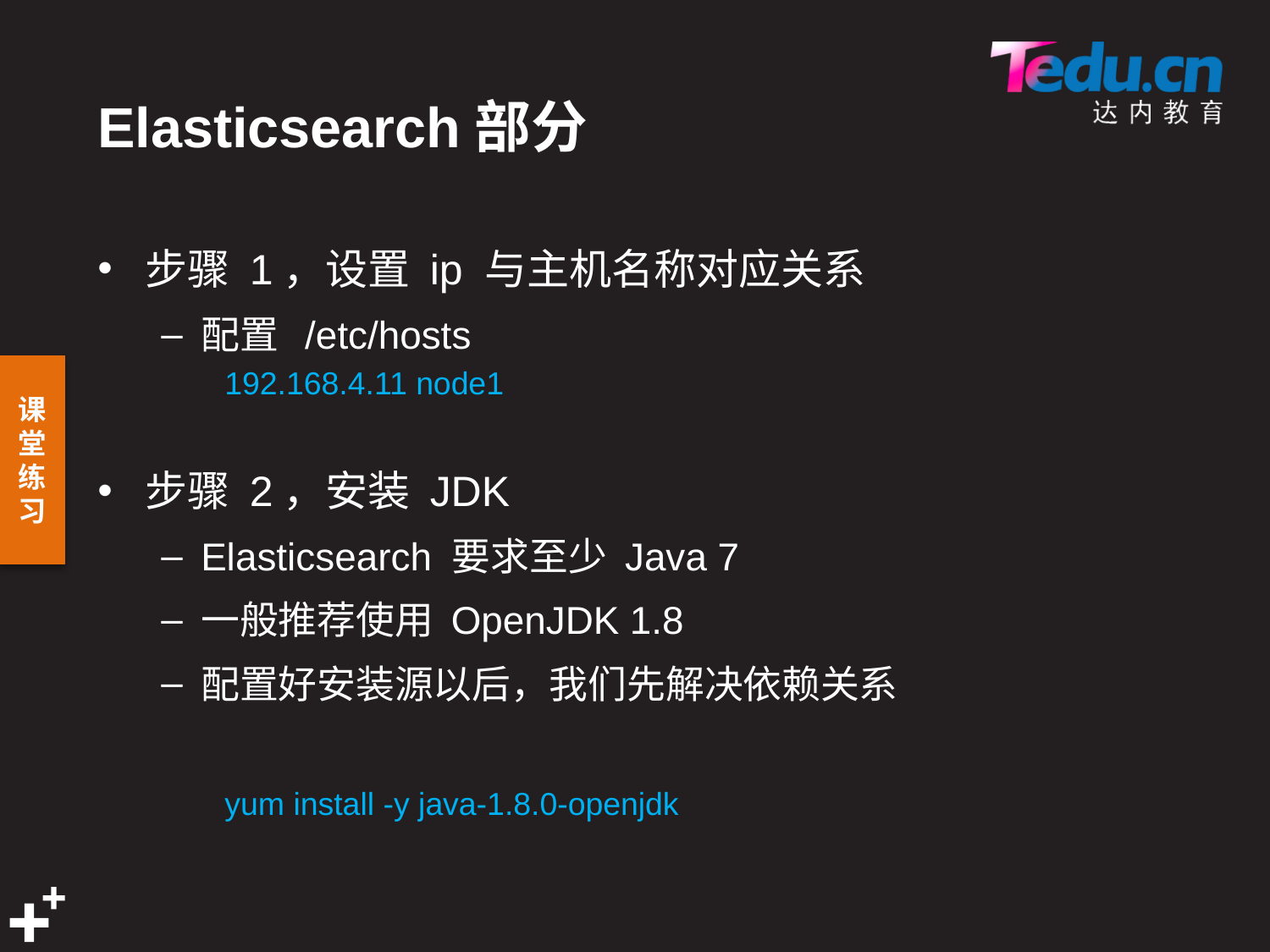

# Elasticsearch部分
步骤 1，设置 ip 与主机名称对应关系
配置  /etc/hosts
192.168.4.11 node1

步骤 2，安装 JDK
Elasticsearch 要求至少 Java 7
一般推荐使用 OpenJDK 1.8
配置好安装源以后，我们先解决依赖关系

yum install -y java-1.8.0-openjdk